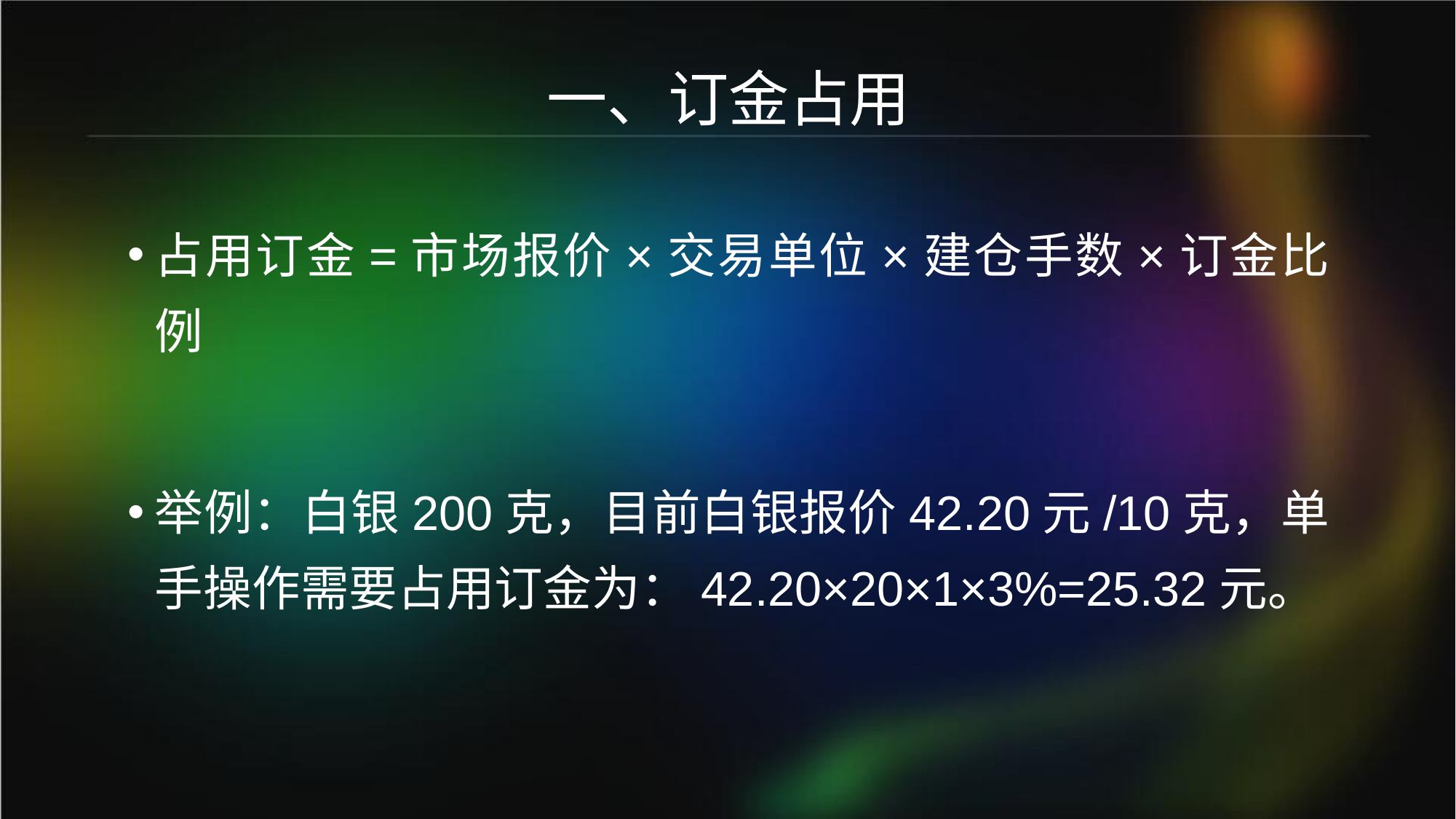

# 一、订金占用
占用订金=市场报价×交易单位×建仓手数×订金比例

举例：白银200克，目前白银报价42.20元/10克，单手操作需要占用订金为：42.20×20×1×3%=25.32元。